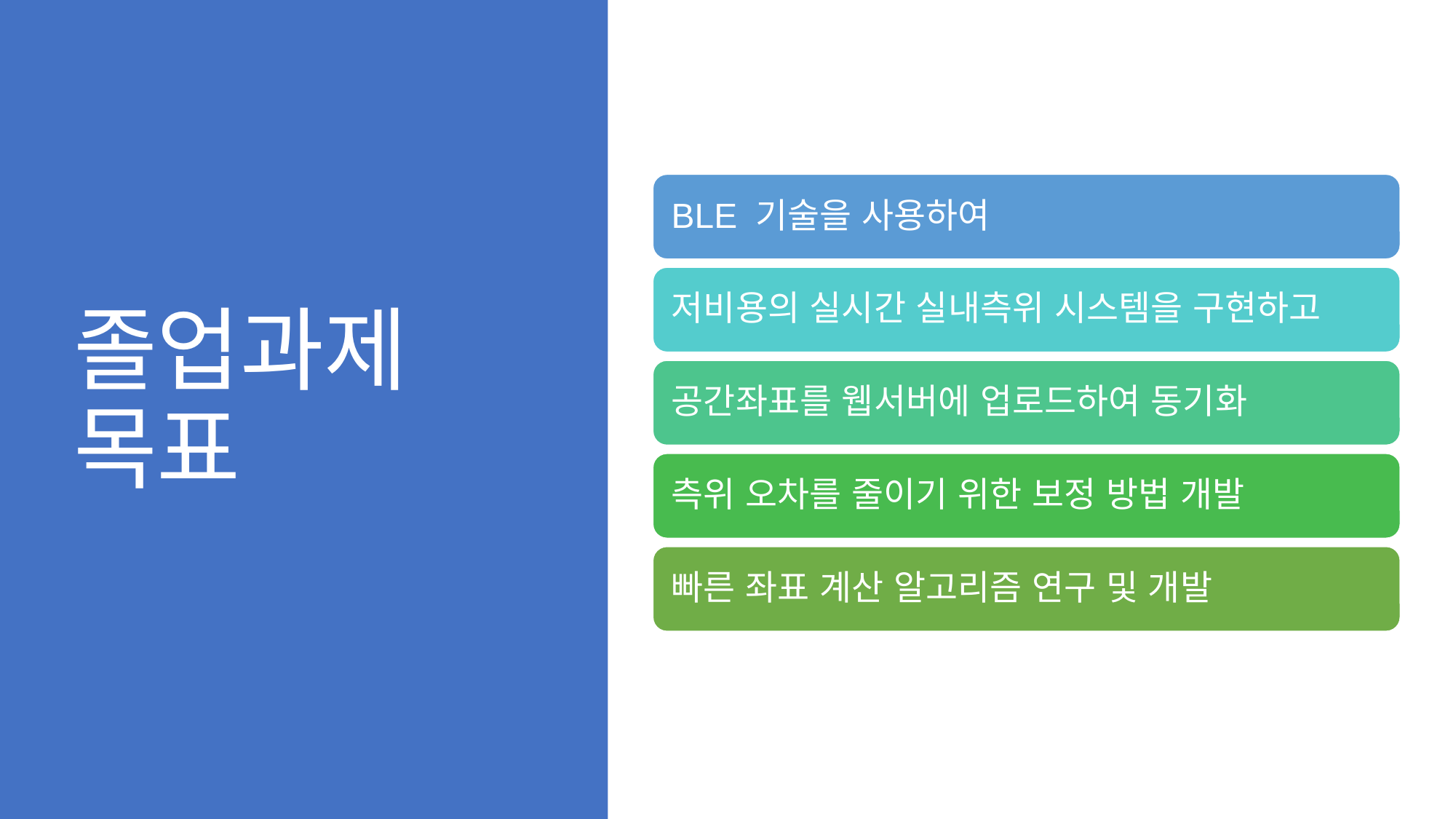

# 졸업과제 목표
BLE 기술을 사용하여
저비용의 실시간 실내측위 시스템을 구현하고
공간좌표를 웹서버에 업로드하여 동기화
측위 오차를 줄이기 위한 보정 방법 개발
빠른 좌표 계산 알고리즘 연구 및 개발